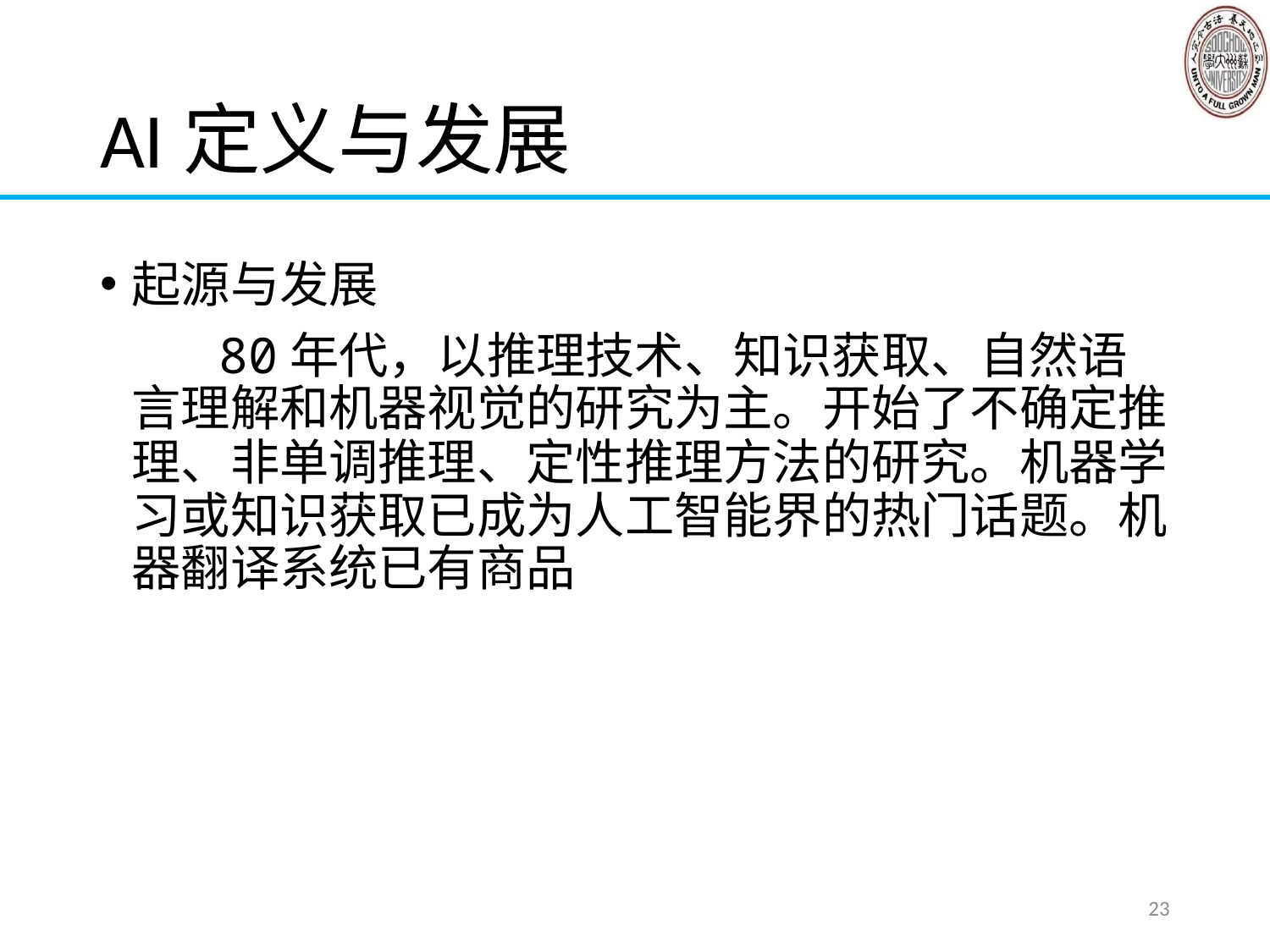

# AI定义与发展
起源与发展
    80年代，以推理技术、知识获取、自然语言理解和机器视觉的研究为主。开始了不确定推理、非单调推理、定性推理方法的研究。机器学习或知识获取已成为人工智能界的热门话题。机器翻译系统已有商品

23